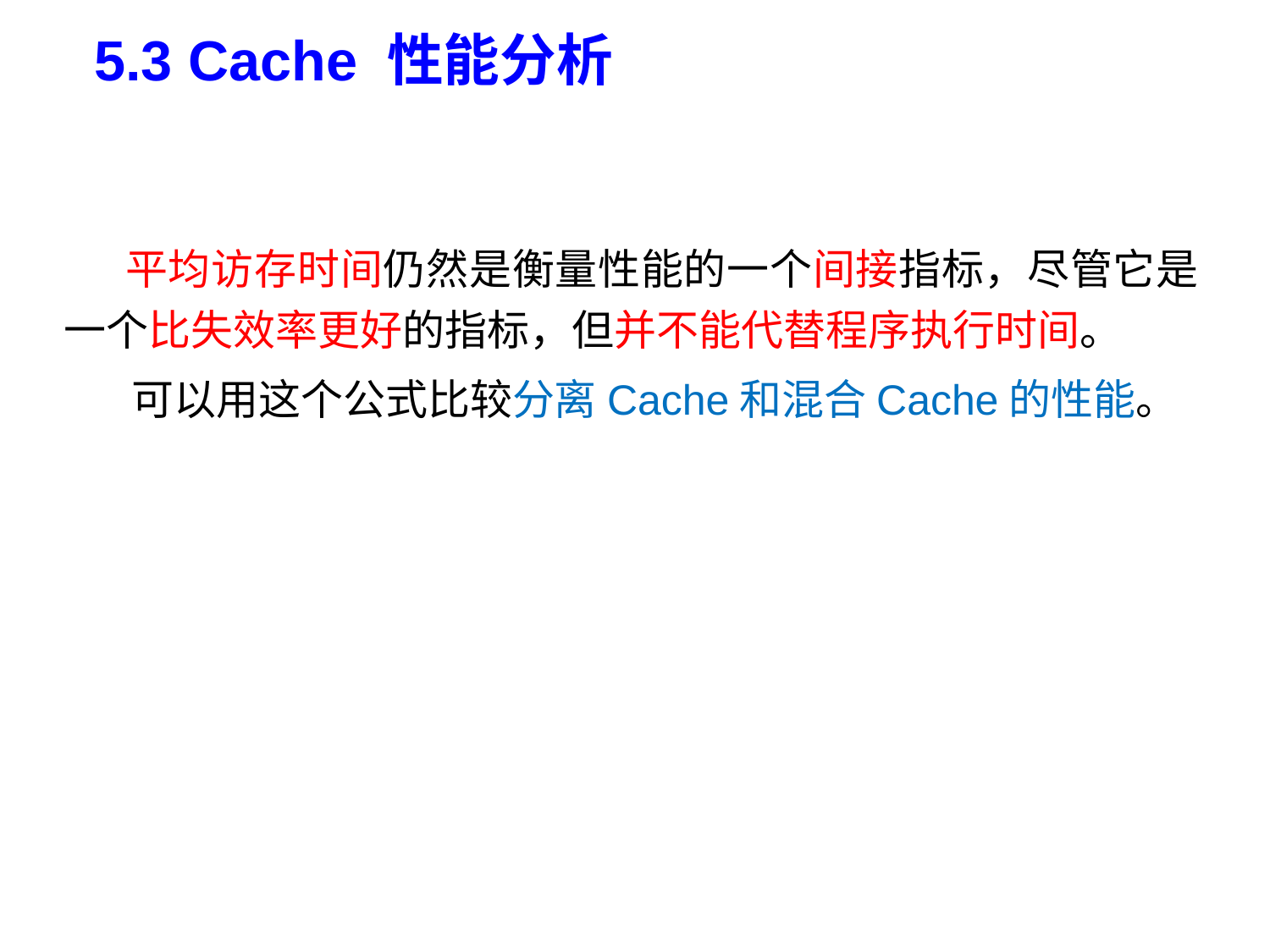

5.3 Cache 性能分析
     平均访存时间仍然是衡量性能的一个间接指标，尽管它是一个比失效率更好的指标，但并不能代替程序执行时间。
      可以用这个公式比较分离Cache和混合Cache的性能。
51